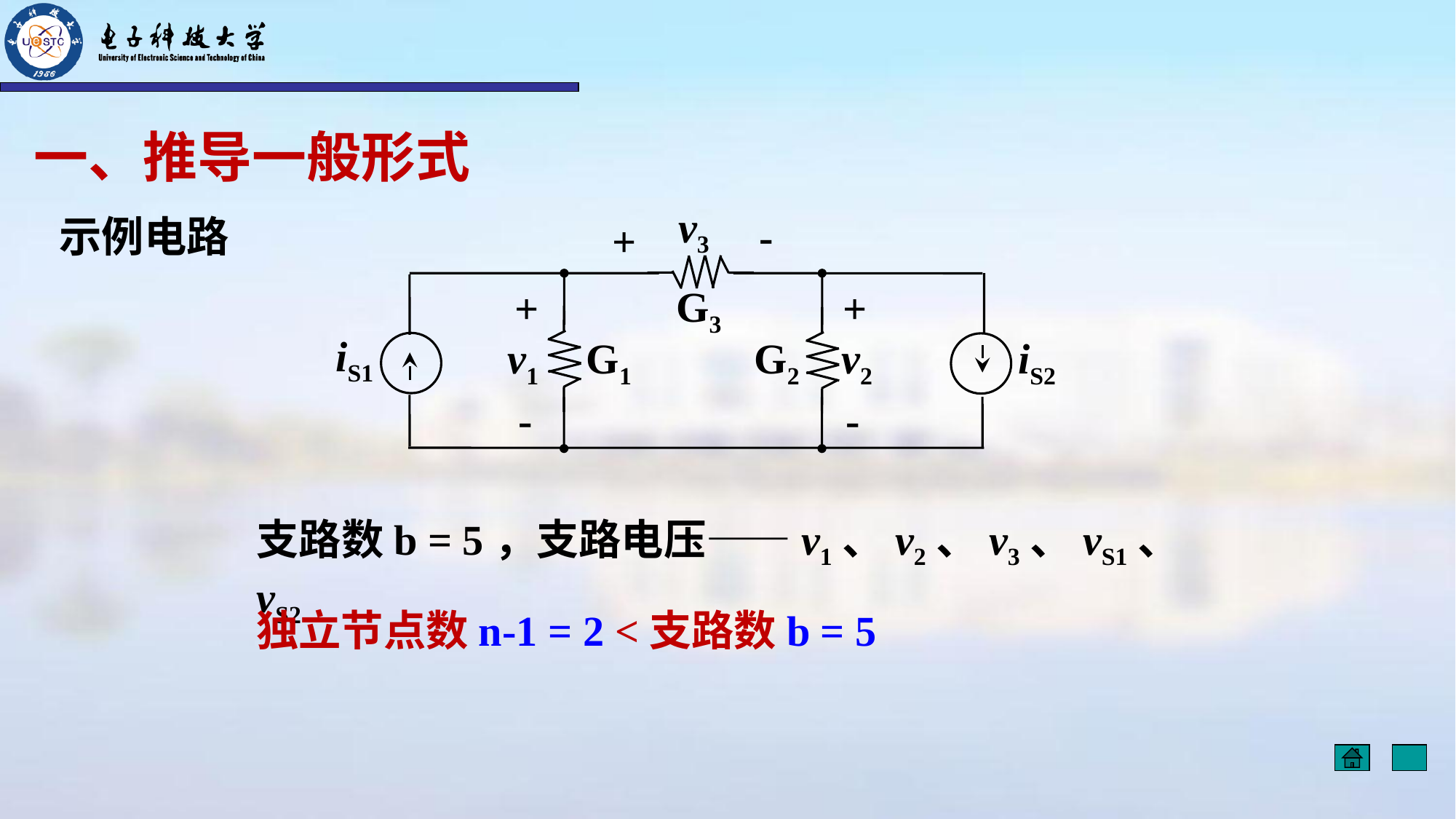

一、推导一般形式
v3
-
+

G3

+
+
iS1
v1
G1
G2
v2
iS2

-
-

示例电路
支路数b = 5，支路电压——v1、v2、v3、vS1、vS2
独立节点数n-1 = 2 <支路数b = 5